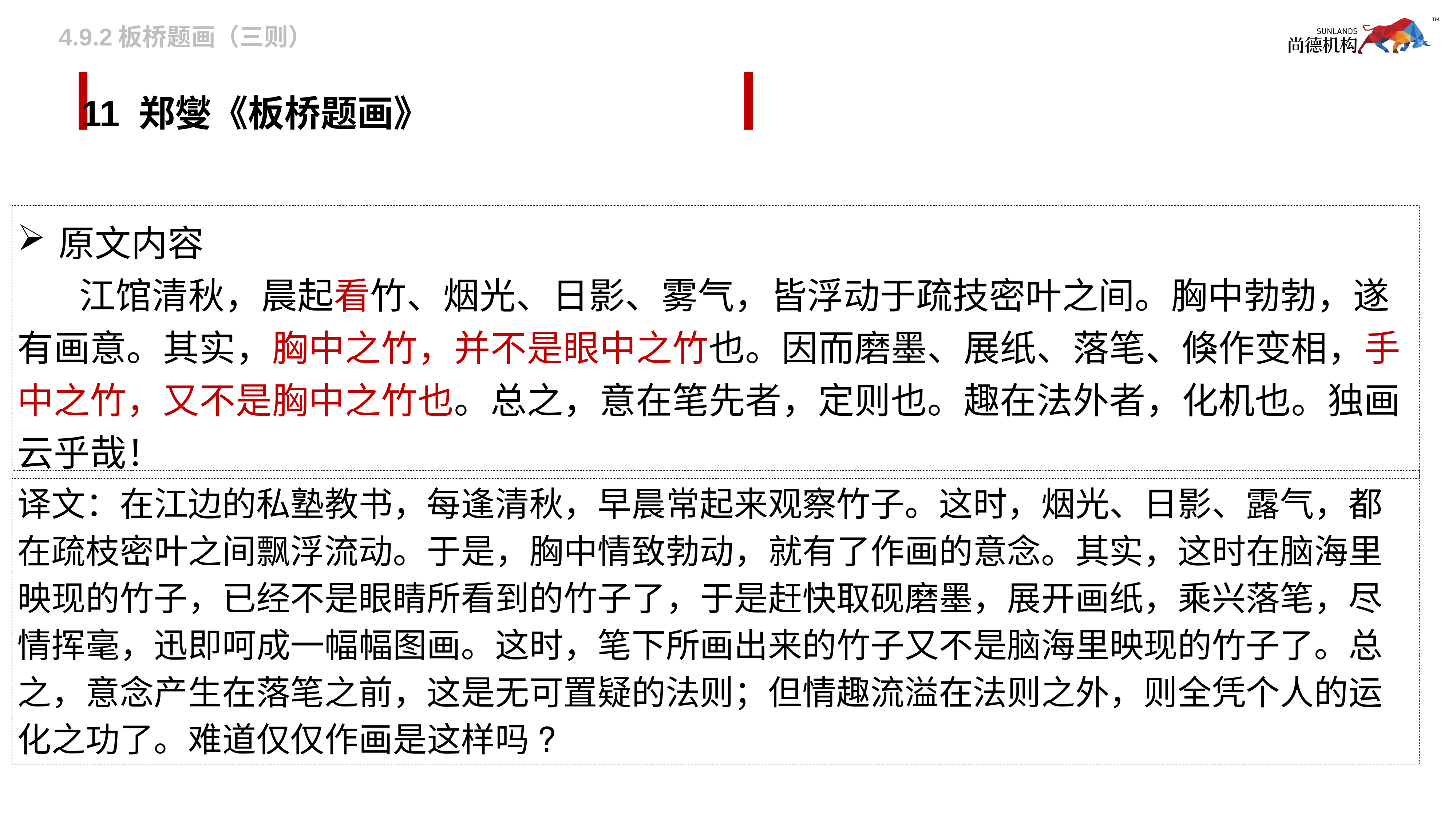

4.9.2板桥题画（三则）
# 11 郑燮《板桥题画》
原文内容
        江馆清秋，晨起看竹、烟光、日影、雾气，皆浮动于疏技密叶之间。胸中勃勃，遂有画意。其实，胸中之竹，并不是眼中之竹也。因而磨墨、展纸、落笔、倏作变相，手中之竹，又不是胸中之竹也。总之，意在笔先者，定则也。趣在法外者，化机也。独画云乎哉！
译文：在江边的私塾教书，每逢清秋，早晨常起来观察竹子。这时，烟光、日影、露气，都在疏枝密叶之间飘浮流动。于是，胸中情致勃动，就有了作画的意念。其实，这时在脑海里映现的竹子，已经不是眼睛所看到的竹子了，于是赶快取砚磨墨，展开画纸，乘兴落笔，尽情挥毫，迅即呵成一幅幅图画。这时，笔下所画出来的竹子又不是脑海里映现的竹子了。总之，意念产生在落笔之前，这是无可置疑的法则；但情趣流溢在法则之外，则全凭个人的运化之功了。难道仅仅作画是这样吗?